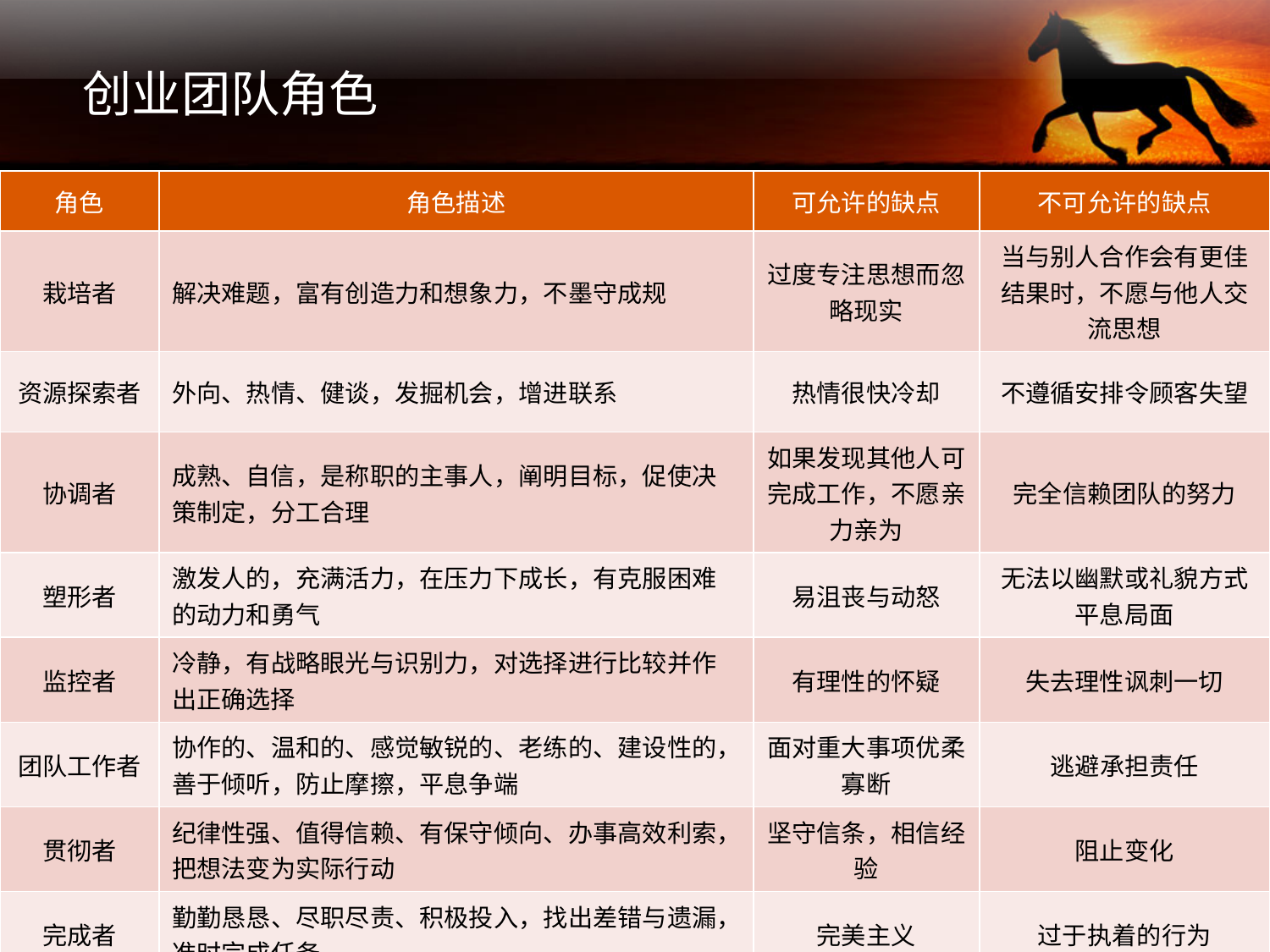

创业团队角色
| 角色 | 角色描述 | 可允许的缺点 | 不可允许的缺点 |
| --- | --- | --- | --- |
| 栽培者 | 解决难题，富有创造力和想象力，不墨守成规 | 过度专注思想而忽略现实 | 当与别人合作会有更佳结果时，不愿与他人交流思想 |
| 资源探索者 | 外向、热情、健谈，发掘机会，增进联系 | 热情很快冷却 | 不遵循安排令顾客失望 |
| 协调者 | 成熟、自信，是称职的主事人，阐明目标，促使决策制定，分工合理 | 如果发现其他人可完成工作，不愿亲力亲为 | 完全信赖团队的努力 |
| 塑形者 | 激发人的，充满活力，在压力下成长，有克服困难的动力和勇气 | 易沮丧与动怒 | 无法以幽默或礼貌方式平息局面 |
| 监控者 | 冷静，有战略眼光与识别力，对选择进行比较并作出正确选择 | 有理性的怀疑 | 失去理性讽刺一切 |
| 团队工作者 | 协作的、温和的、感觉敏锐的、老练的、建设性的，善于倾听，防止摩擦，平息争端 | 面对重大事项优柔寡断 | 逃避承担责任 |
| 贯彻者 | 纪律性强、值得信赖、有保守倾向、办事高效利索，把想法变为实际行动 | 坚守信条，相信经验 | 阻止变化 |
| 完成者 | 勤勤恳恳、尽职尽责、积极投入，找出差错与遗漏，准时完成任务 | 完美主义 | 过于执着的行为 |
| 专家 | 目标专一、自我鞭策、甘于奉献，提供专门的知识与经验 | 为了学而学 | 忽略本领域以外的技能 |
24